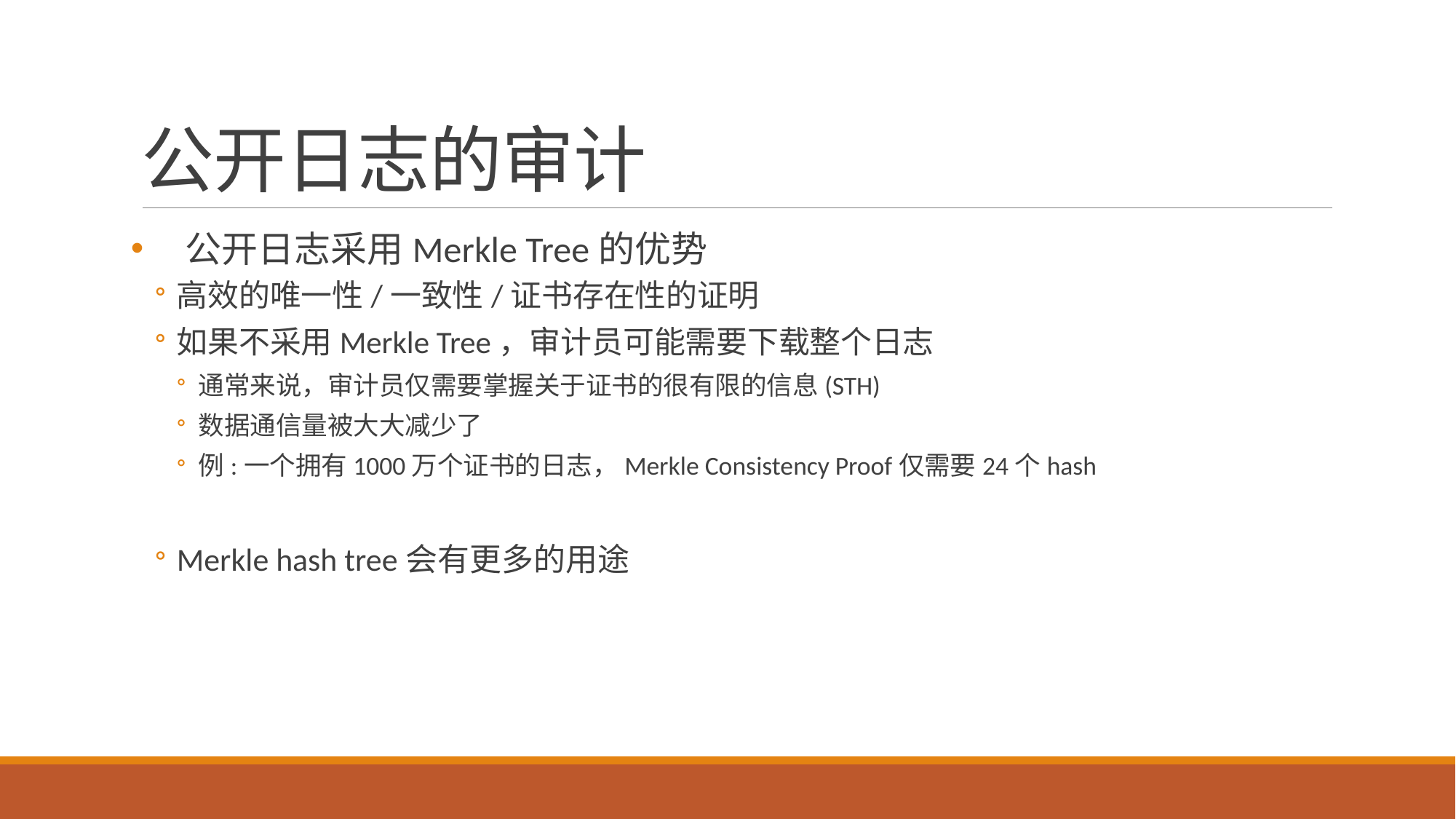

# 公开日志的审计
公开日志采用Merkle Tree的优势
高效的唯一性/一致性/证书存在性的证明
如果不采用Merkle Tree，审计员可能需要下载整个日志
通常来说，审计员仅需要掌握关于证书的很有限的信息(STH)
数据通信量被大大减少了
例:一个拥有1000万个证书的日志，Merkle Consistency Proof仅需要24个hash

Merkle hash tree会有更多的用途